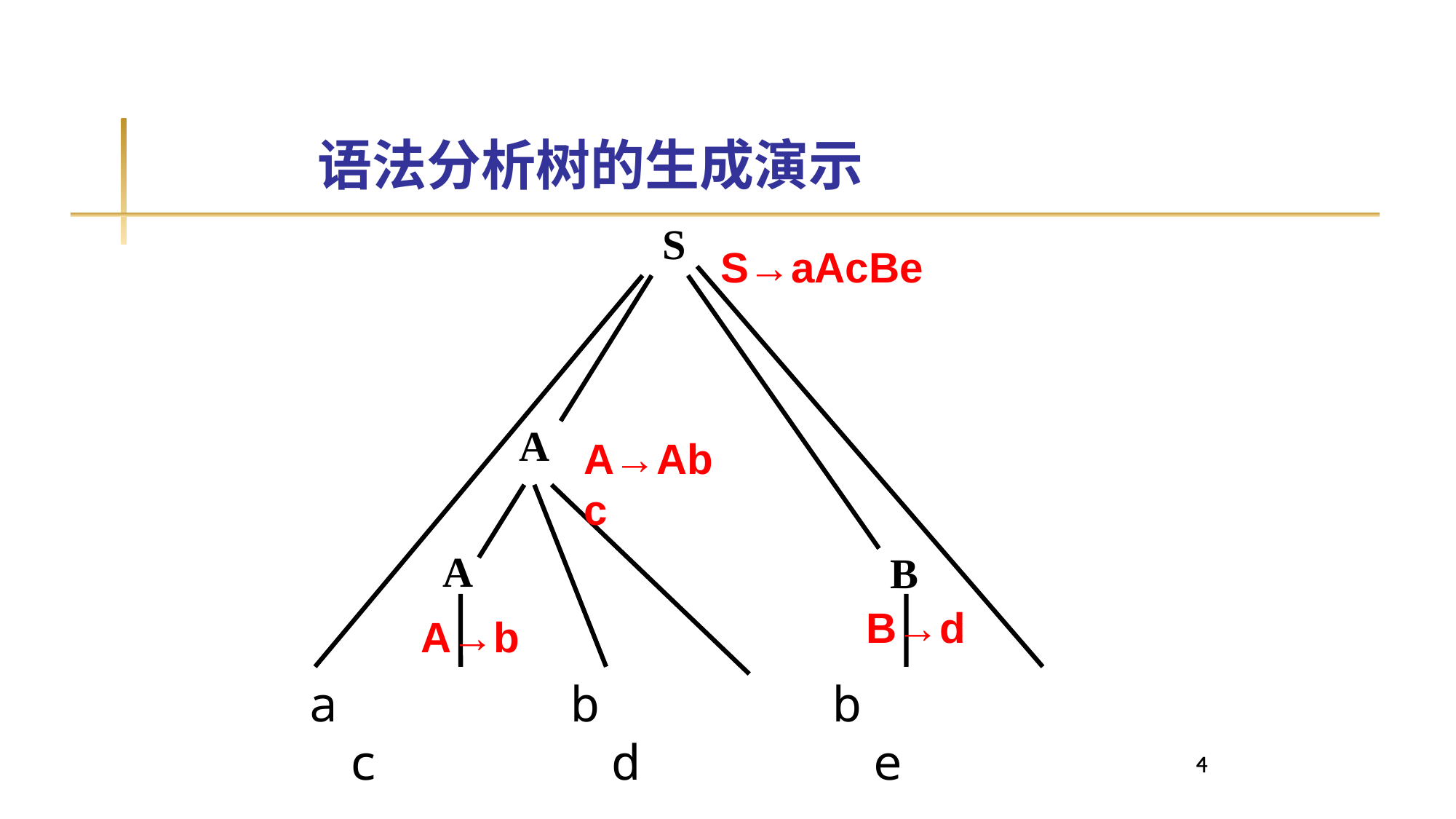

语法分析树的生成演示
S
S→aAcBe

A
A→Abc

A
B

B→d
A→b
a        b        b        c        d        e
4